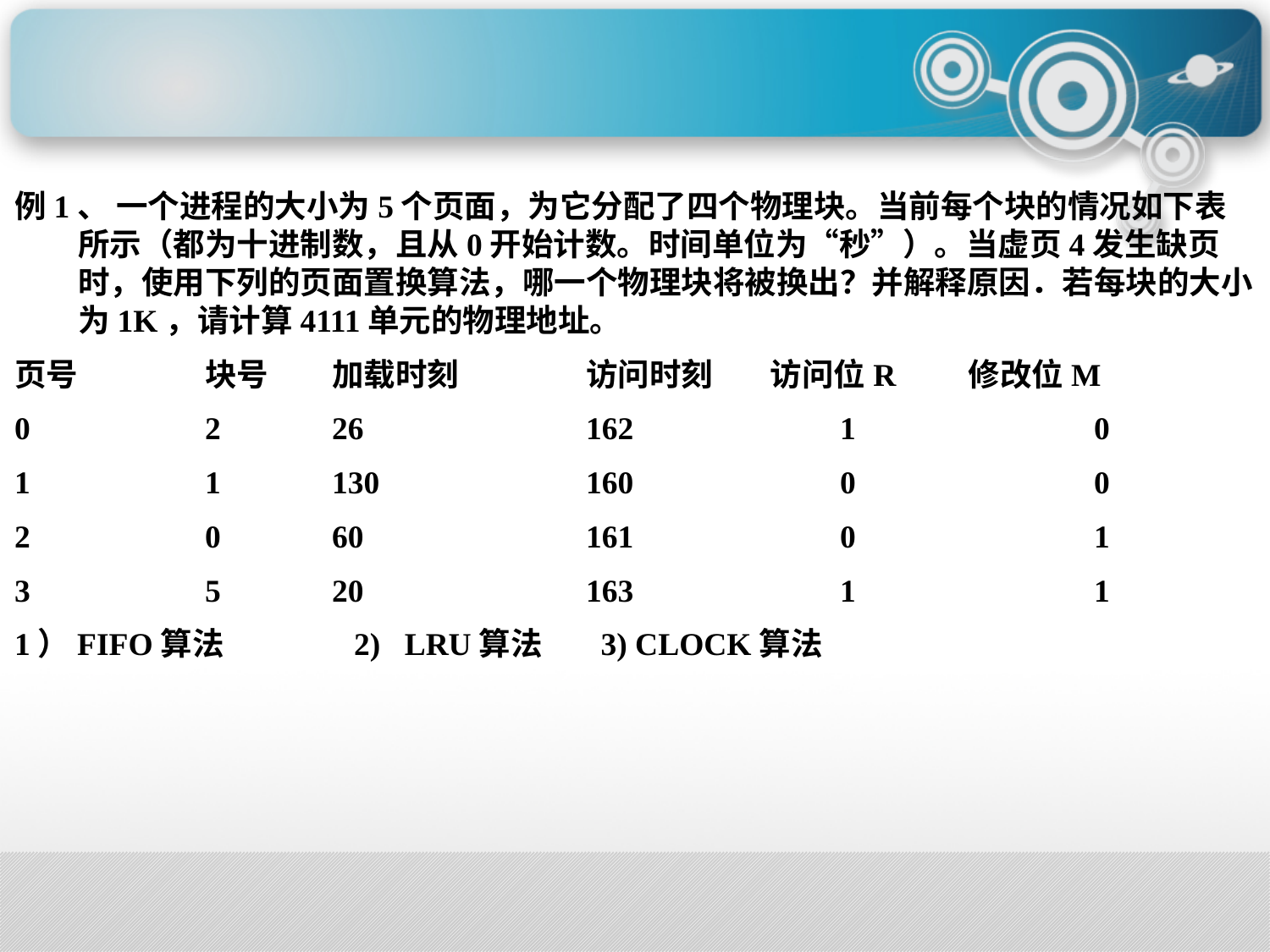

例1、 一个进程的大小为5个页面，为它分配了四个物理块。当前每个块的情况如下表所示（都为十进制数，且从0开始计数。时间单位为“秒”）。当虚页4发生缺页时，使用下列的页面置换算法，哪一个物理块将被换出？并解释原因．若每块的大小为1K，请计算4111单元的物理地址。
页号	块号	加载时刻	访问时刻        访问位R        修改位M
0		2	26		162		1		0
1		1	130		160		0		0
2		0	60		161		0		1
3		5	20		163		1		1
1）FIFO算法	  2)   LRU算法	 3) CLOCK算法